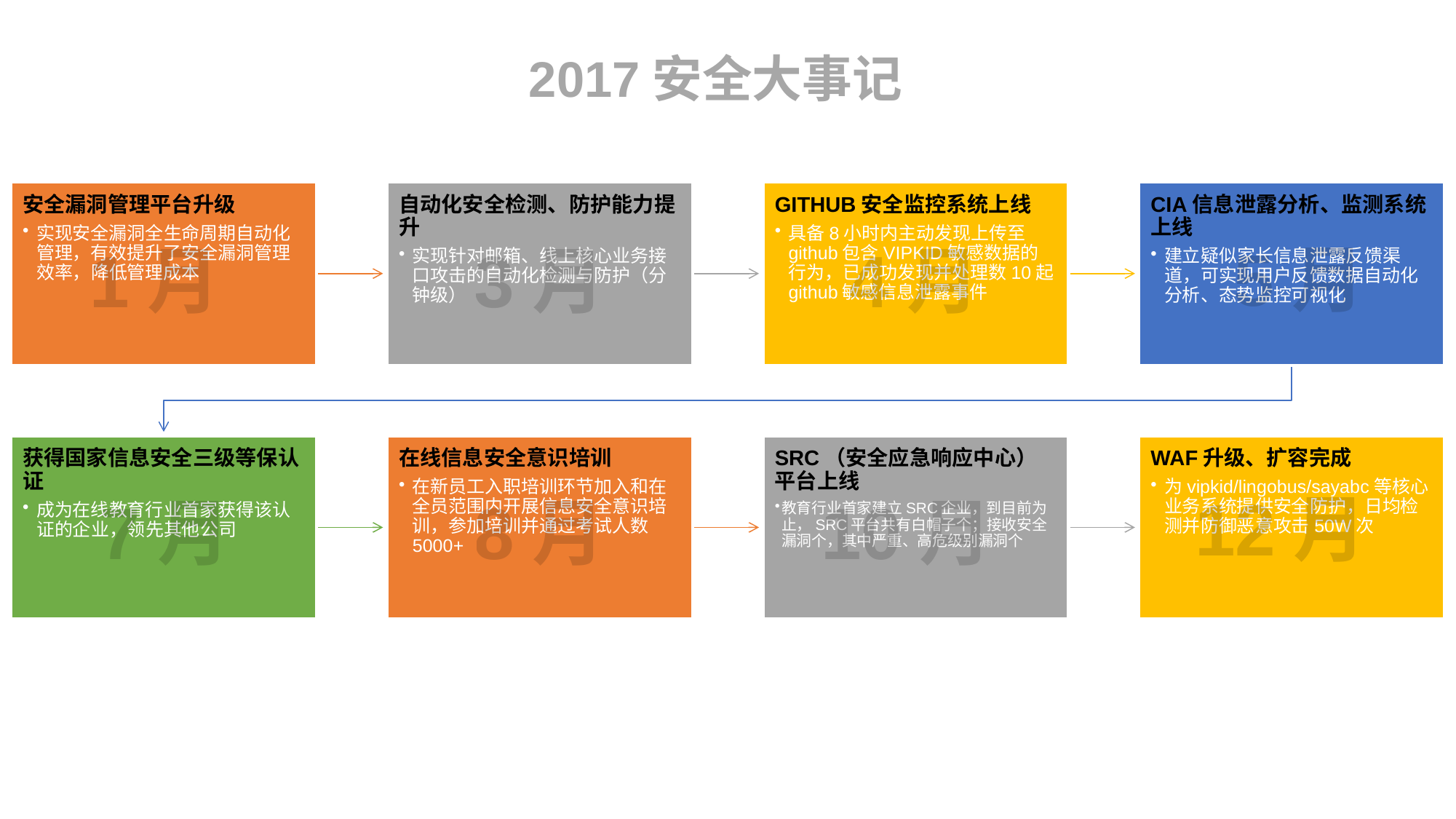

2017安全大事记

安全漏洞管理平台升级
实现安全漏洞全生命周期自动化管理，有效提升了安全漏洞管理效率，降低管理成本

自动化安全检测、防护能力提升
实现针对邮箱、线上核心业务接口攻击的自动化检测与防护（分钟级）

GITHUB安全监控系统上线
具备8小时内主动发现上传至github包含VIPKID敏感数据的行为，已成功发现并处理数10起github敏感信息泄露事件

CIA信息泄露分析、监测系统上线
建立疑似家长信息泄露反馈渠道，可实现用户反馈数据自动化分析、态势监控可视化

获得国家信息安全三级等保认证
成为在线教育行业首家获得该认证的企业，领先其他公司

在线信息安全意识培训
在新员工入职培训环节加入和在全员范围内开展信息安全意识培训，参加培训并通过考试人数5000+

SRC（安全应急响应中心）平台上线
教育行业首家建立SRC企业，到目前为止，SRC平台共有白帽子个；接收安全漏洞个，其中严重、高危级别漏洞个
WAF升级、扩容完成
为vipkid/lingobus/sayabc等核心业务系统提供安全防护，日均检测并防御恶意攻击50W次
5月
4月
1月
3月
12月
7月
8月
10月